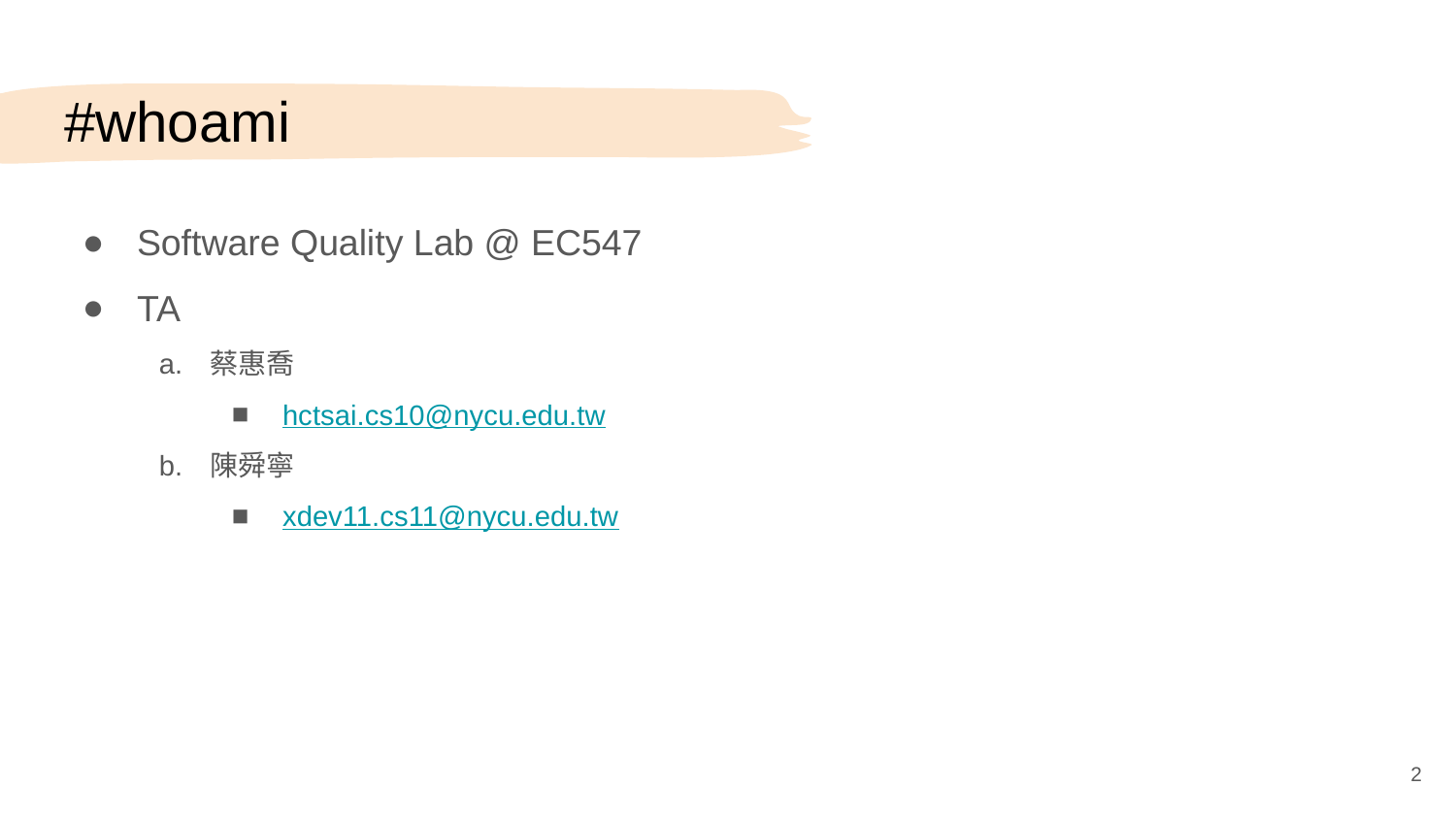

# #whoami

Software Quality Lab @ EC547
TA
蔡惠喬
hctsai.cs10@nycu.edu.tw
陳舜寧
xdev11.cs11@nycu.edu.tw
2